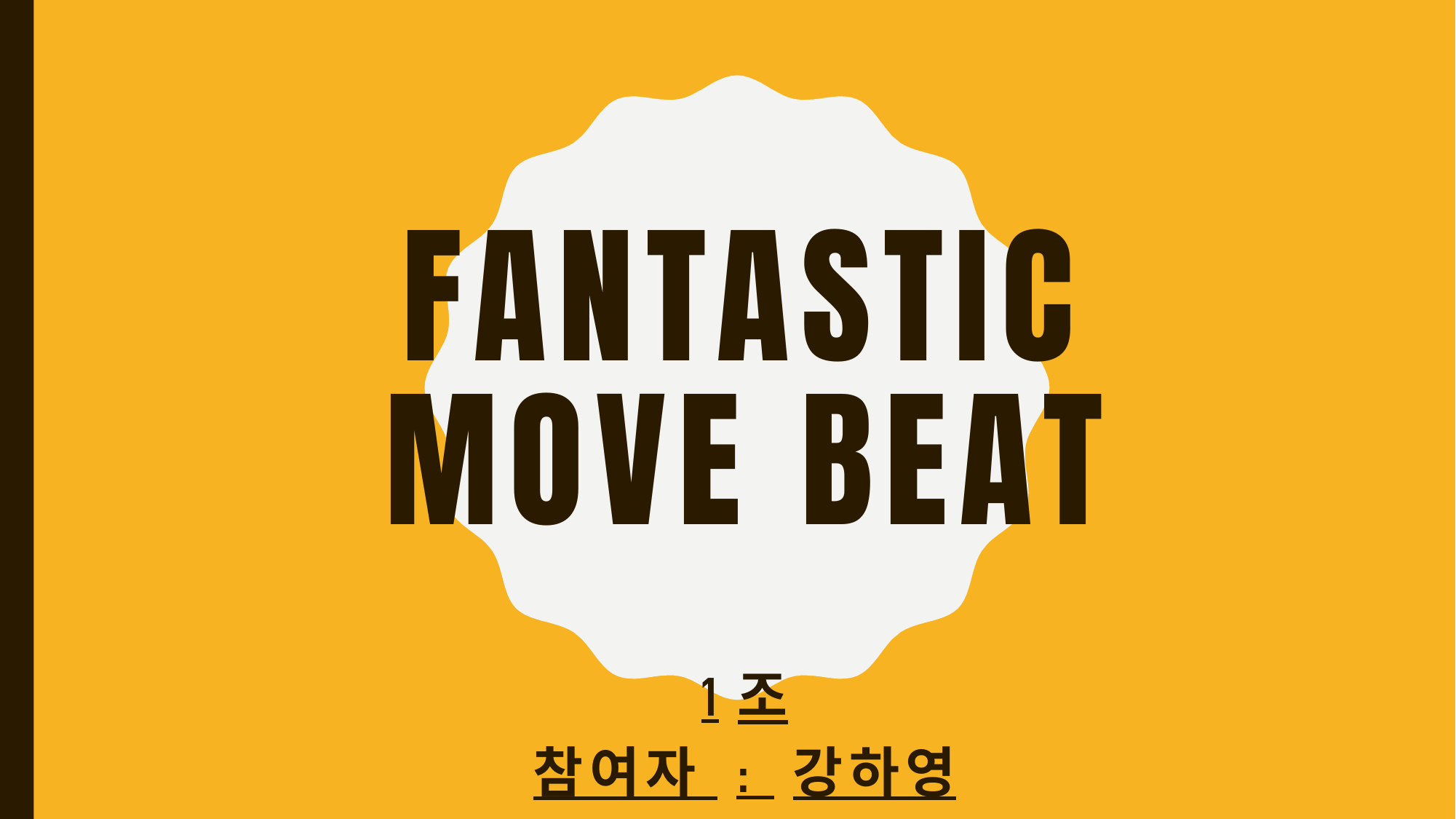

# Fantastic move beat
1조
참여자 : 강하영